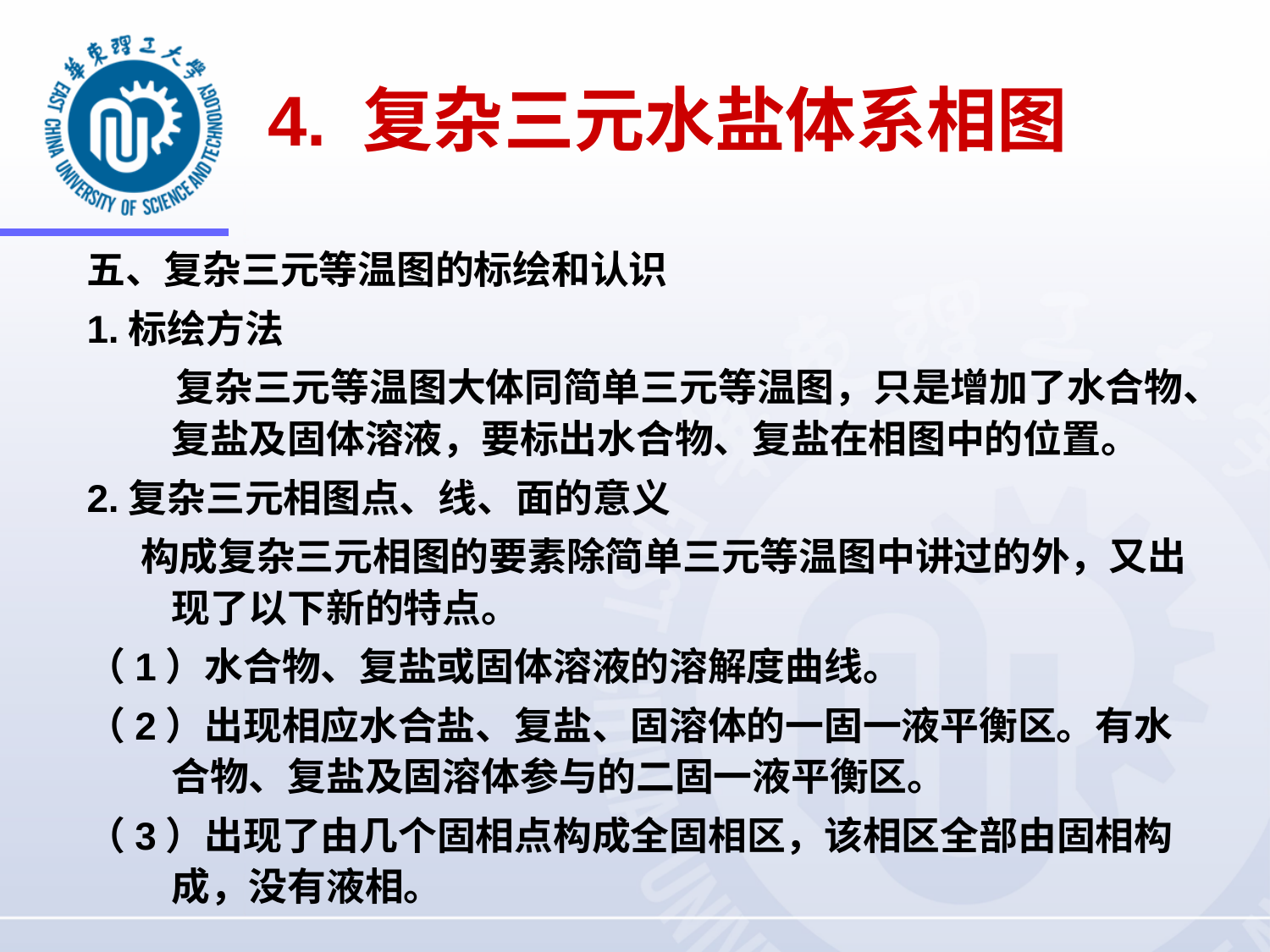

4. 复杂三元水盐体系相图
五、复杂三元等温图的标绘和认识
1.标绘方法
         复杂三元等温图大体同简单三元等温图，只是增加了水合物、复盐及固体溶液，要标出水合物、复盐在相图中的位置。
2.复杂三元相图点、线、面的意义
     构成复杂三元相图的要素除简单三元等温图中讲过的外，又出现了以下新的特点。
（1）水合物、复盐或固体溶液的溶解度曲线。
（2）出现相应水合盐、复盐、固溶体的一固一液平衡区。有水合物、复盐及固溶体参与的二固一液平衡区。
（3）出现了由几个固相点构成全固相区，该相区全部由固相构成，没有液相。